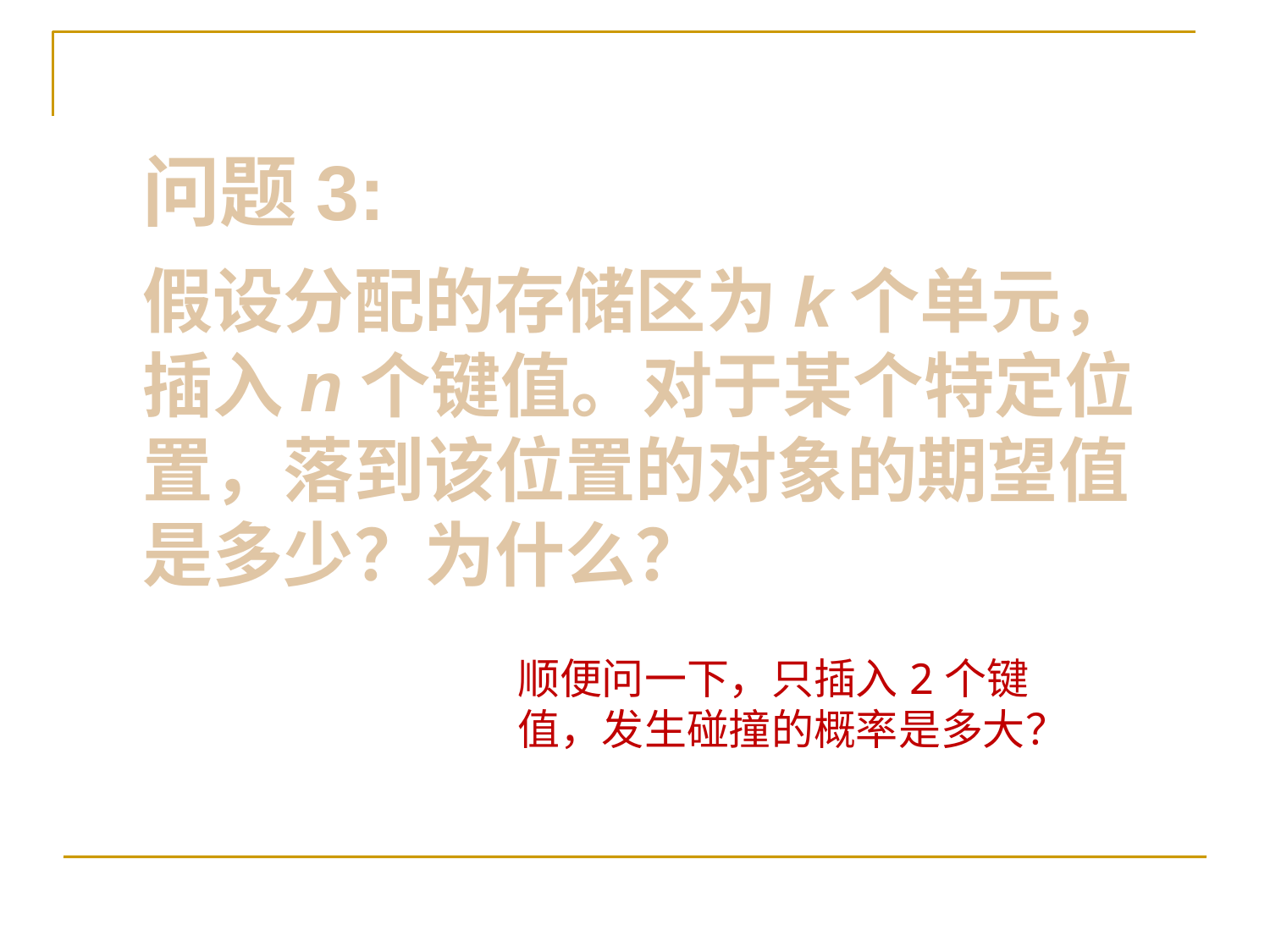

问题3:
假设分配的存储区为k个单元，插入n个键值。对于某个特定位置，落到该位置的对象的期望值是多少？为什么？
顺便问一下，只插入2个键值，发生碰撞的概率是多大？